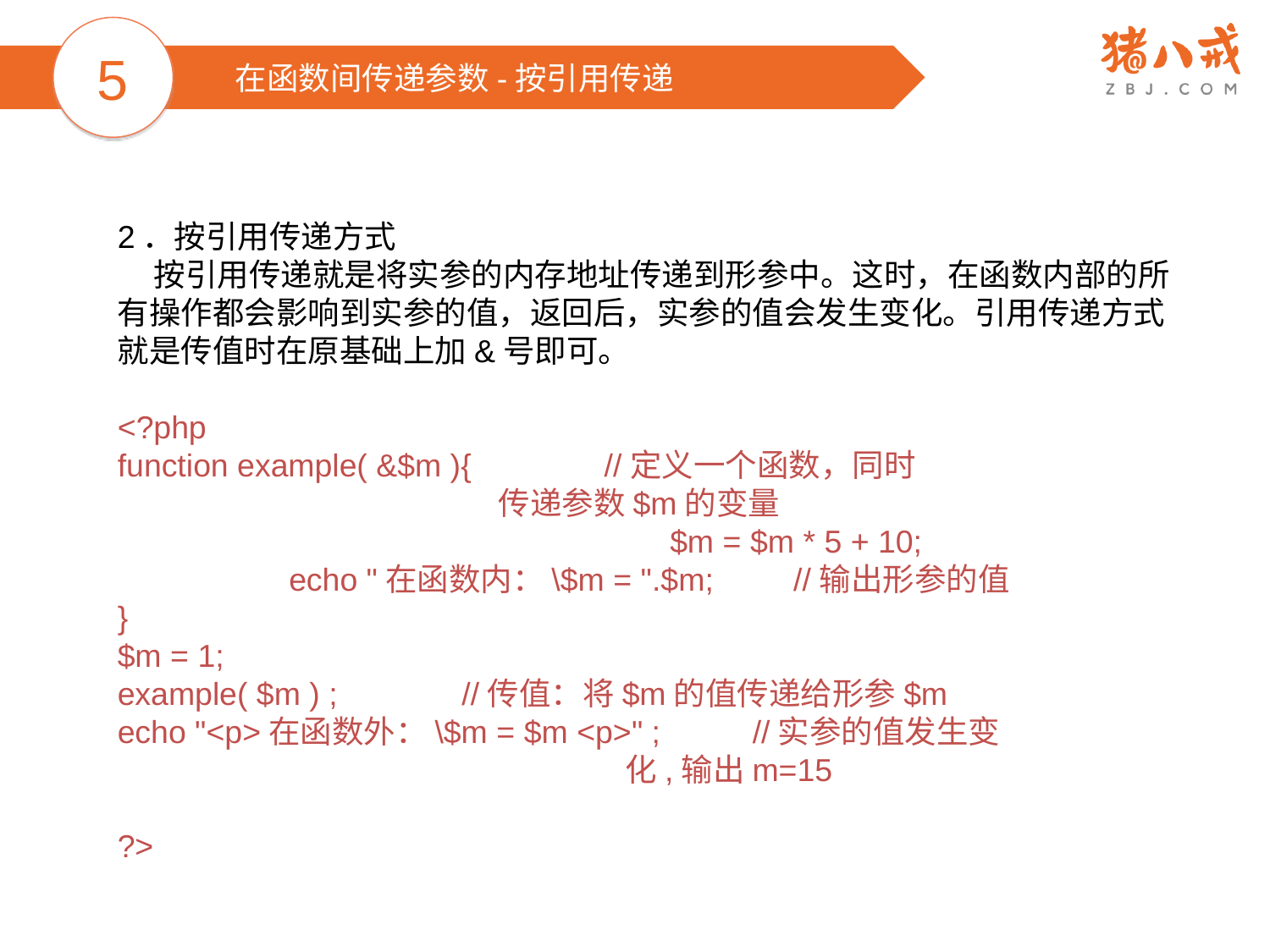

5
在函数间传递参数-按引用传递

2．按引用传递方式
    按引用传递就是将实参的内存地址传递到形参中。这时，在函数内部的所有操作都会影响到实参的值，返回后，实参的值会发生变化。引用传递方式就是传值时在原基础上加&号即可。

<?php
function example( &$m ){               //定义一个函数，同时					传递参数$m的变量
				     $m = $m * 5 + 10;
	     echo "在函数内：\$m = ".$m;         //输出形参的值
}
$m = 1;
example( $m ) ;              //传值：将$m的值传递给形参$m
echo "<p>在函数外：\$m = $m <p>" ;    	//实参的值发生变						化,输出m=15

?>